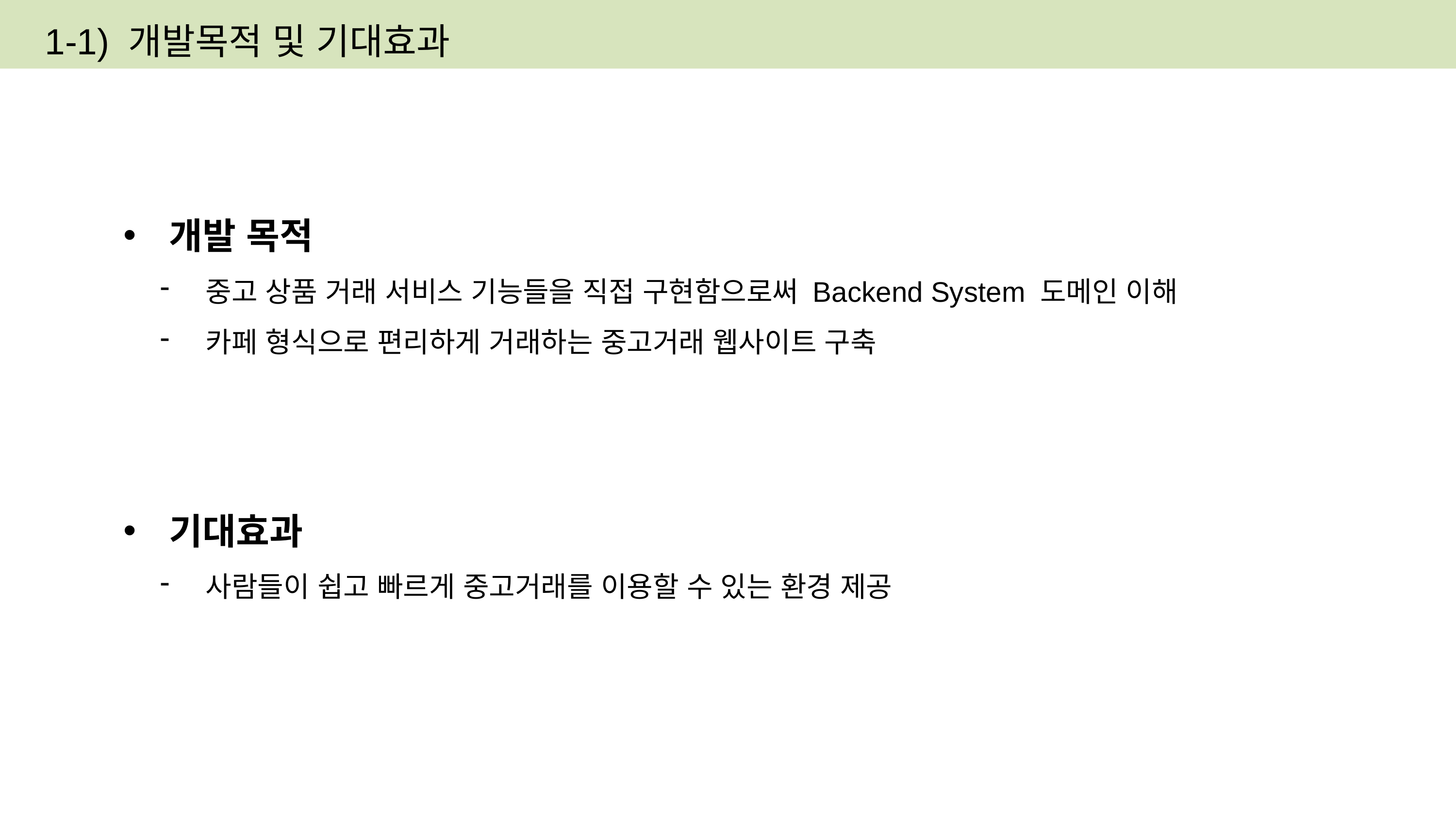

1-1) 개발목적 및 기대효과
개발 목적
중고 상품 거래 서비스 기능들을 직접 구현함으로써 Backend System 도메인 이해
카페 형식으로 편리하게 거래하는 중고거래 웹사이트 구축
기대효과
사람들이 쉽고 빠르게 중고거래를 이용할 수 있는 환경 제공